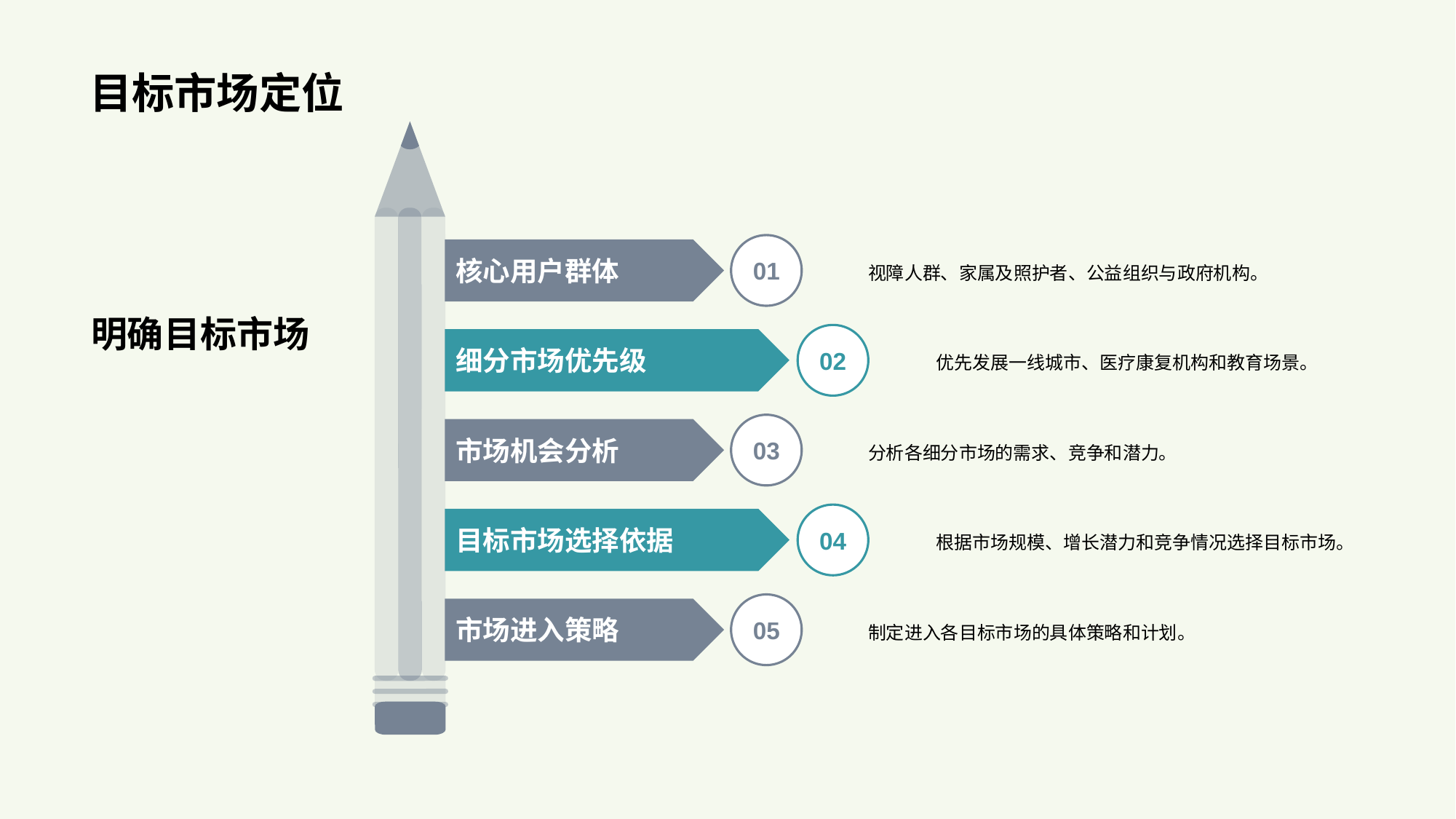

# 目标市场定位

明确目标市场
01
视障人群、家属及照护者、公益组织与政府机构。
核心用户群体
02
优先发展一线城市、医疗康复机构和教育场景。
细分市场优先级
03
分析各细分市场的需求、竞争和潜力。
市场机会分析
04
根据市场规模、增长潜力和竞争情况选择目标市场。
目标市场选择依据
05
制定进入各目标市场的具体策略和计划。
市场进入策略